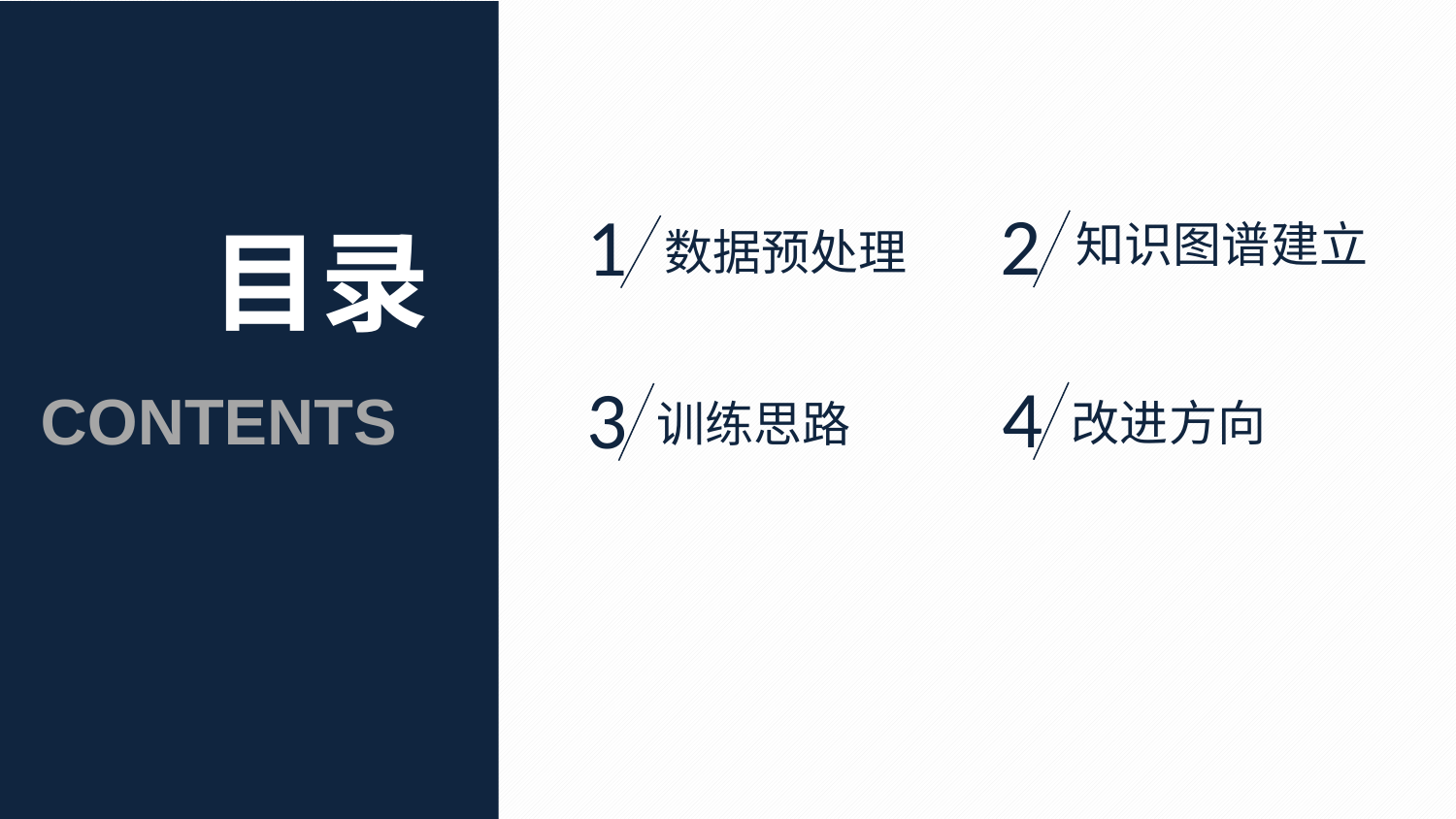

2
1
目录
知识图谱建立
数据预处理
4
3
CONTENTS
改进方向
训练思路